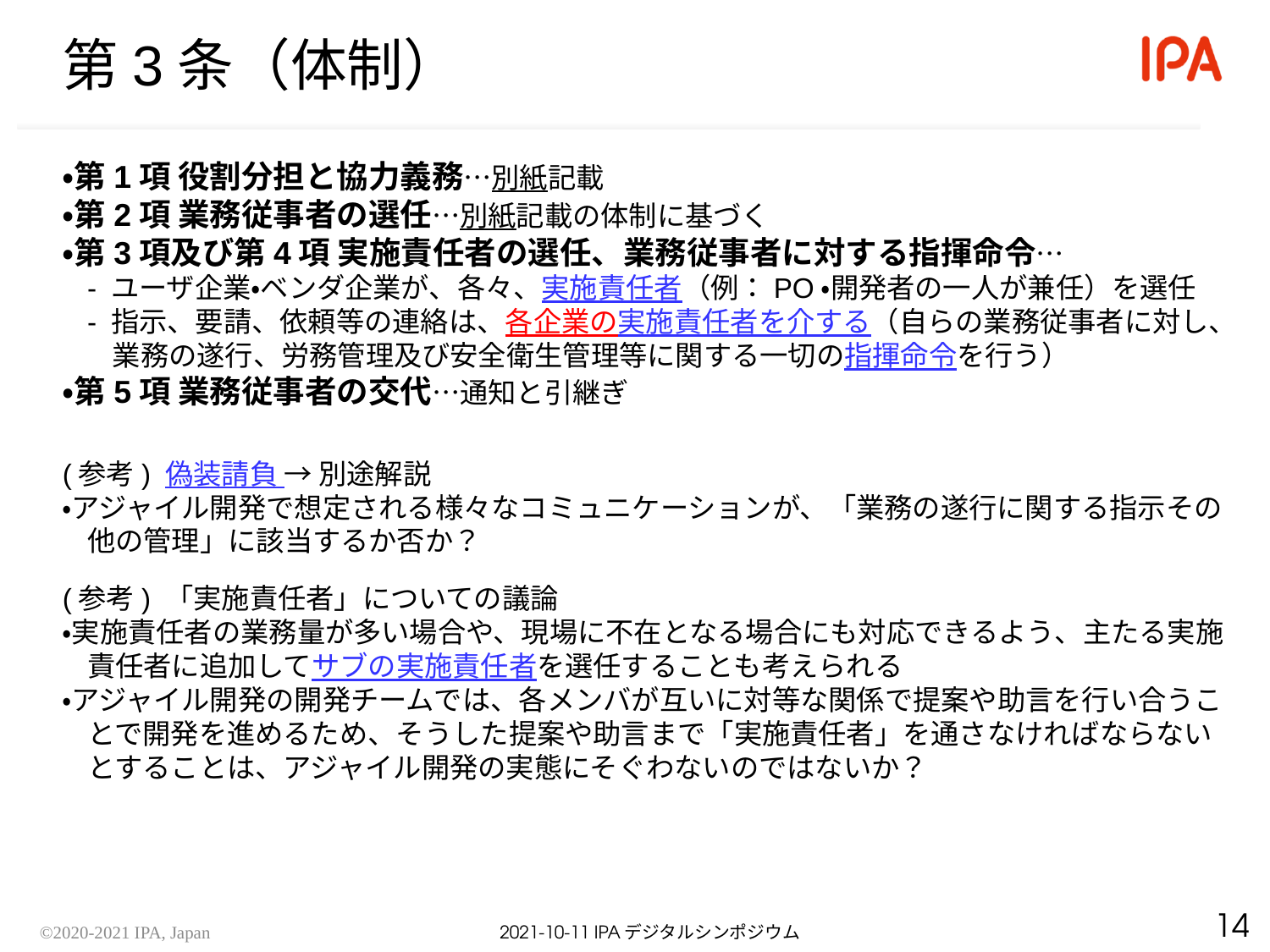

# 第3条（体制）
・第1項 役割分担と協力義務…別紙記載
・第2項 業務従事者の選任…別紙記載の体制に基づく
・第3項及び第4項 実施責任者の選任、業務従事者に対する指揮命令…
- ユーザ企業・ベンダ企業が、各々、実施責任者（例：PO・開発者の一人が兼任）を選任
- 指示、要請、依頼等の連絡は、各企業の実施責任者を介する（自らの業務従事者に対し、業務の遂行、労務管理及び安全衛生管理等に関する一切の指揮命令を行う）
・第5項 業務従事者の交代…通知と引継ぎ
(参考) 偽装請負 → 別途解説
・アジャイル開発で想定される様々なコミュニケーションが、「業務の遂行に関する指示その他の管理」に該当するか否か？
(参考) 「実施責任者」についての議論
・実施責任者の業務量が多い場合や、現場に不在となる場合にも対応できるよう、主たる実施責任者に追加してサブの実施責任者を選任することも考えられる
・アジャイル開発の開発チームでは、各メンバが互いに対等な関係で提案や助言を行い合うことで開発を進めるため、そうした提案や助言まで「実施責任者」を通さなければならないとすることは、アジャイル開発の実態にそぐわないのではないか？
14
©2020-2021 IPA, Japan